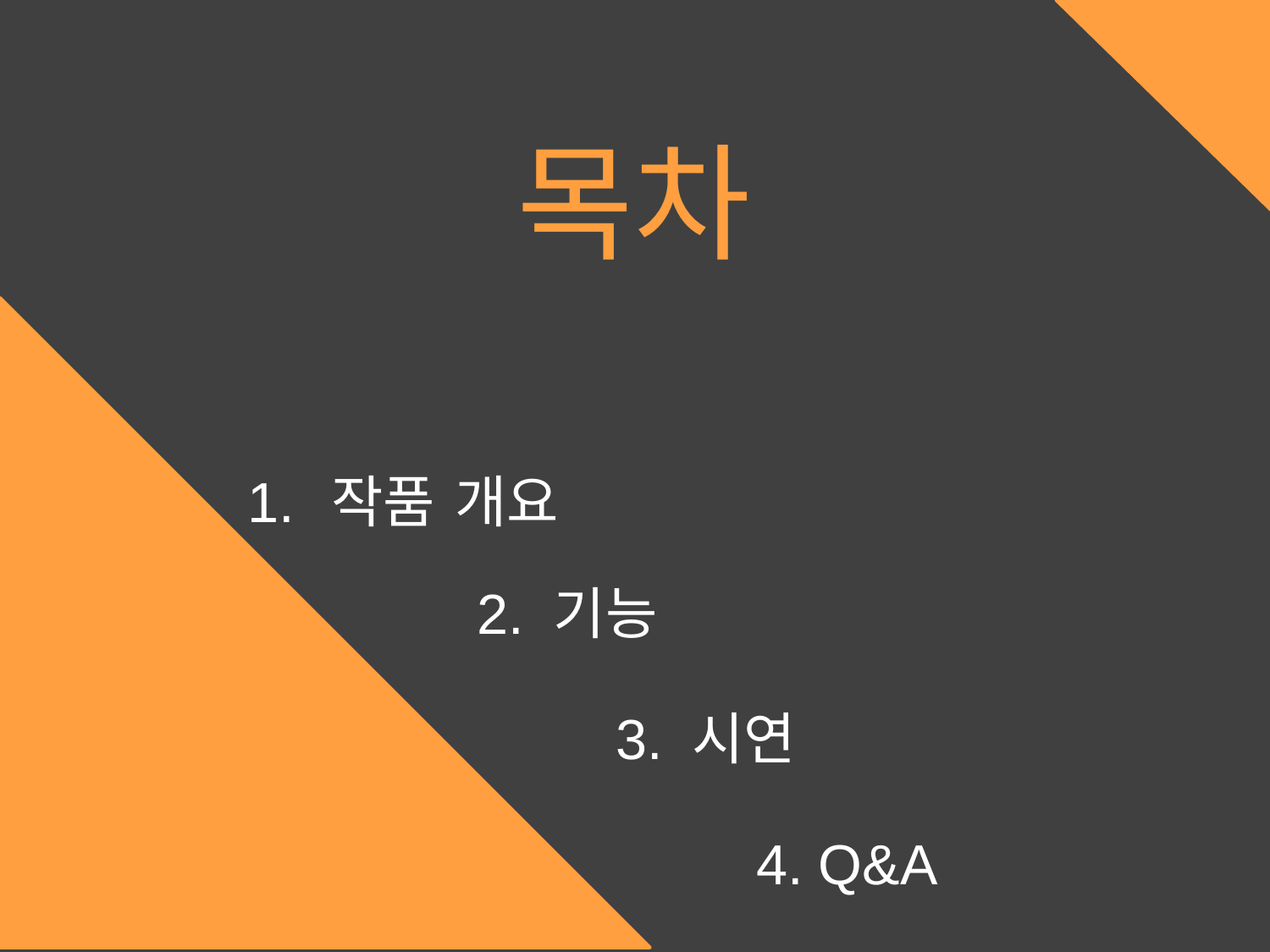

목차

1. 작품 개요
2. 기능
3. 시연
4. Q&A